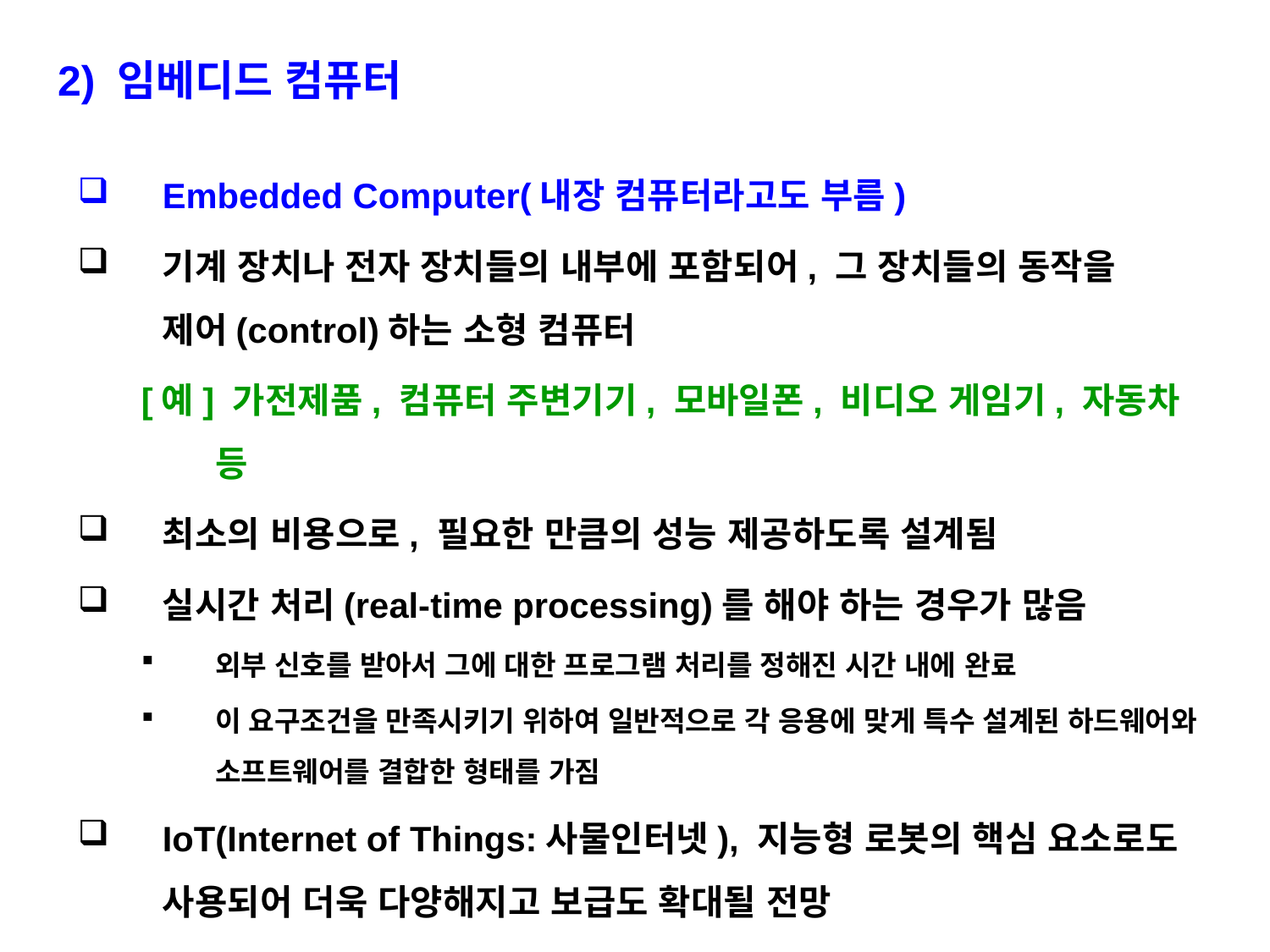

# 2) 임베디드 컴퓨터
Embedded Computer(내장 컴퓨터라고도 부름)
기계 장치나 전자 장치들의 내부에 포함되어, 그 장치들의 동작을
제어(control)하는 소형 컴퓨터
[예] 가전제품, 컴퓨터 주변기기, 모바일폰, 비디오 게임기, 자동차 등
최소의 비용으로, 필요한 만큼의 성능 제공하도록 설계됨
실시간 처리(real-time processing)를 해야 하는 경우가 많음
외부 신호를 받아서 그에 대한 프로그램 처리를 정해진 시간 내에 완료
이 요구조건을 만족시키기 위하여 일반적으로 각 응용에 맞게 특수 설계된 하드웨어와 소프트웨어를 결합한 형태를 가짐
IoT(Internet of Things:사물인터넷), 지능형 로봇의 핵심 요소로도 사용되어 더욱 다양해지고 보급도 확대될 전망